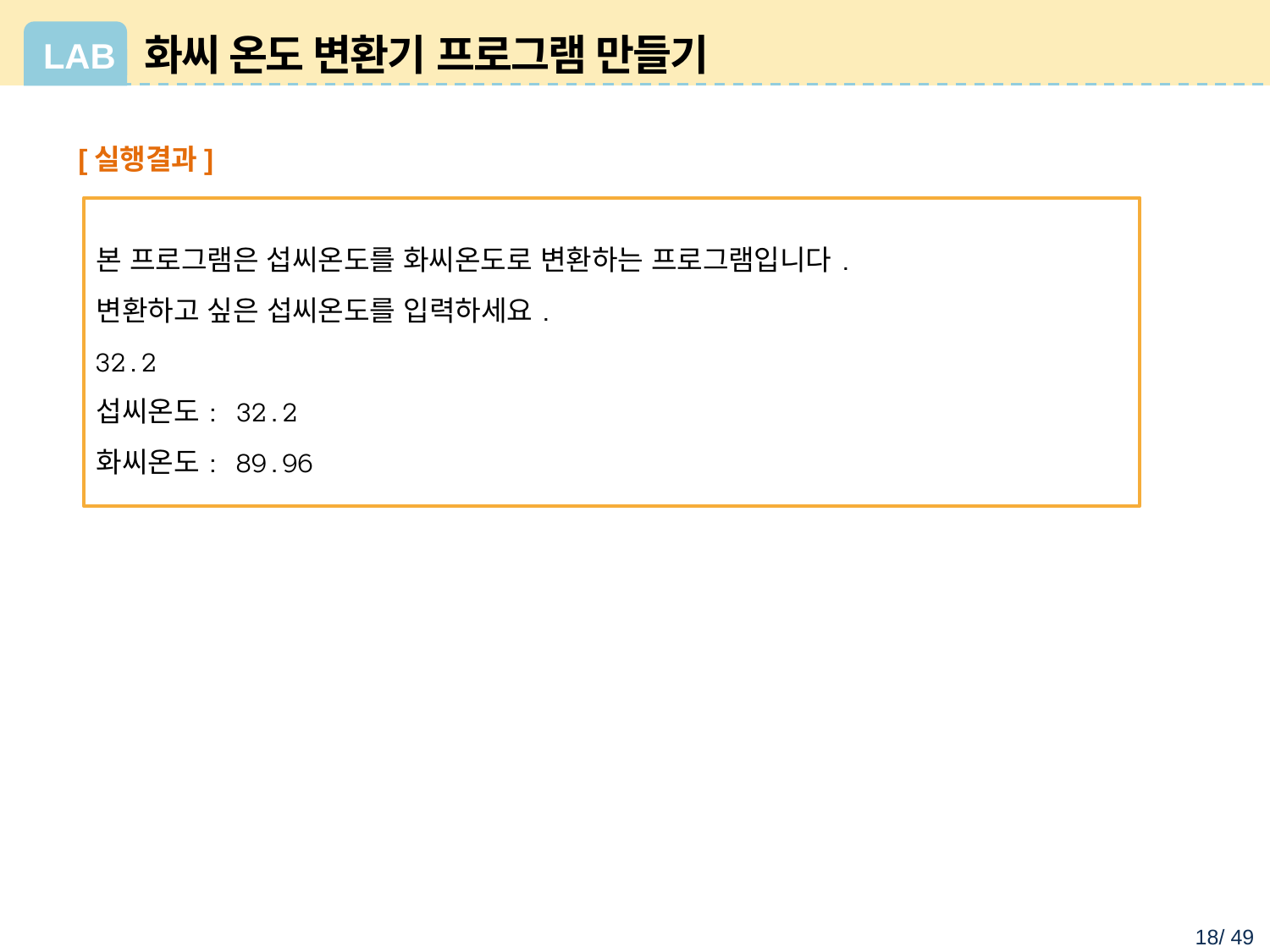

# 화씨 온도 변환기 프로그램 만들기
[실행결과]
본 프로그램은 섭씨온도를 화씨온도로 변환하는 프로그램입니다.
변환하고 싶은 섭씨온도를 입력하세요.
32.2
섭씨온도: 32.2
화씨온도: 89.96